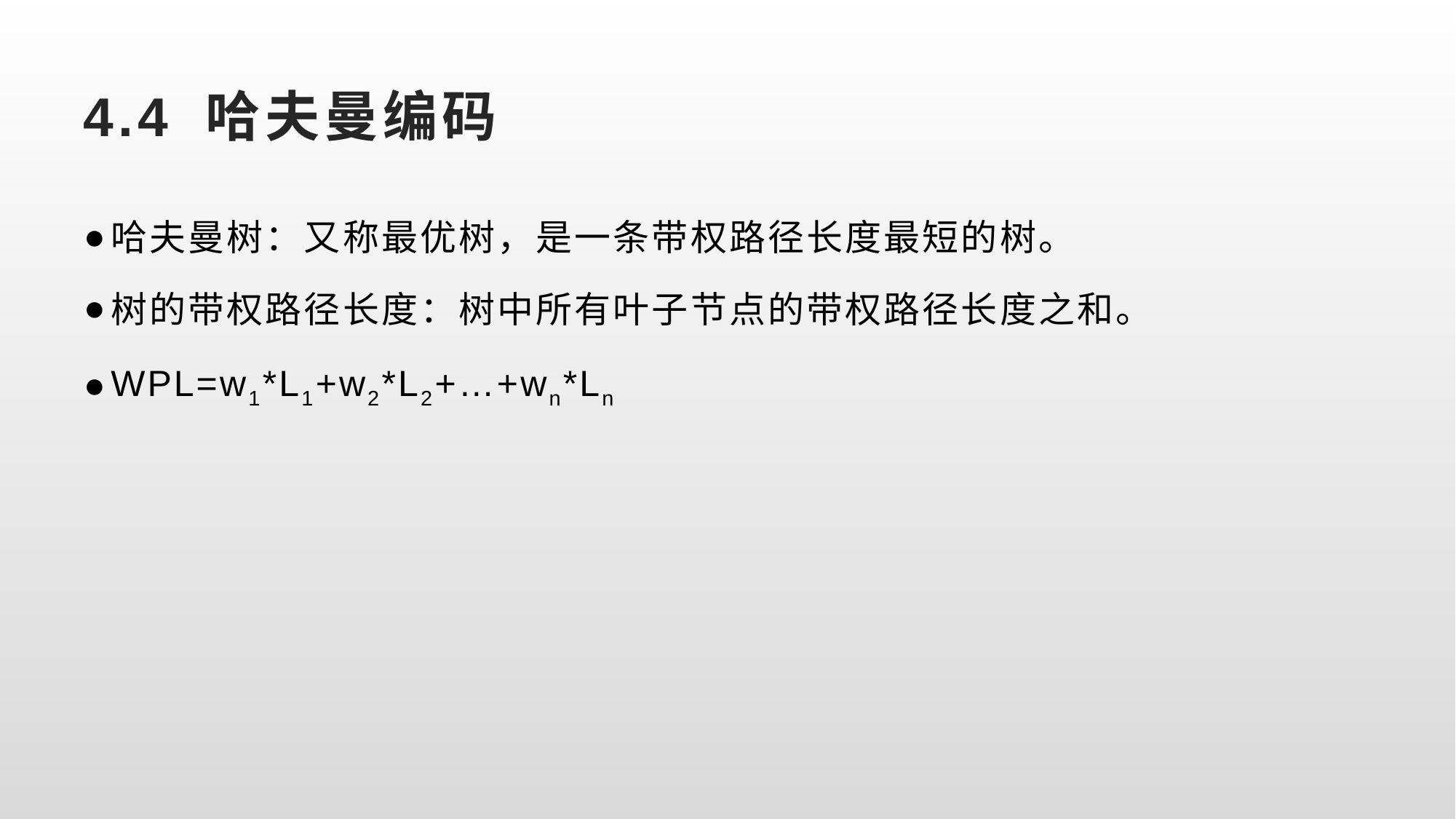

# 4.4 哈夫曼编码
哈夫曼树：又称最优树，是一条带权路径长度最短的树。
树的带权路径长度：树中所有叶子节点的带权路径长度之和。
WPL=w1*L1+w2*L2+…+wn*Ln

3